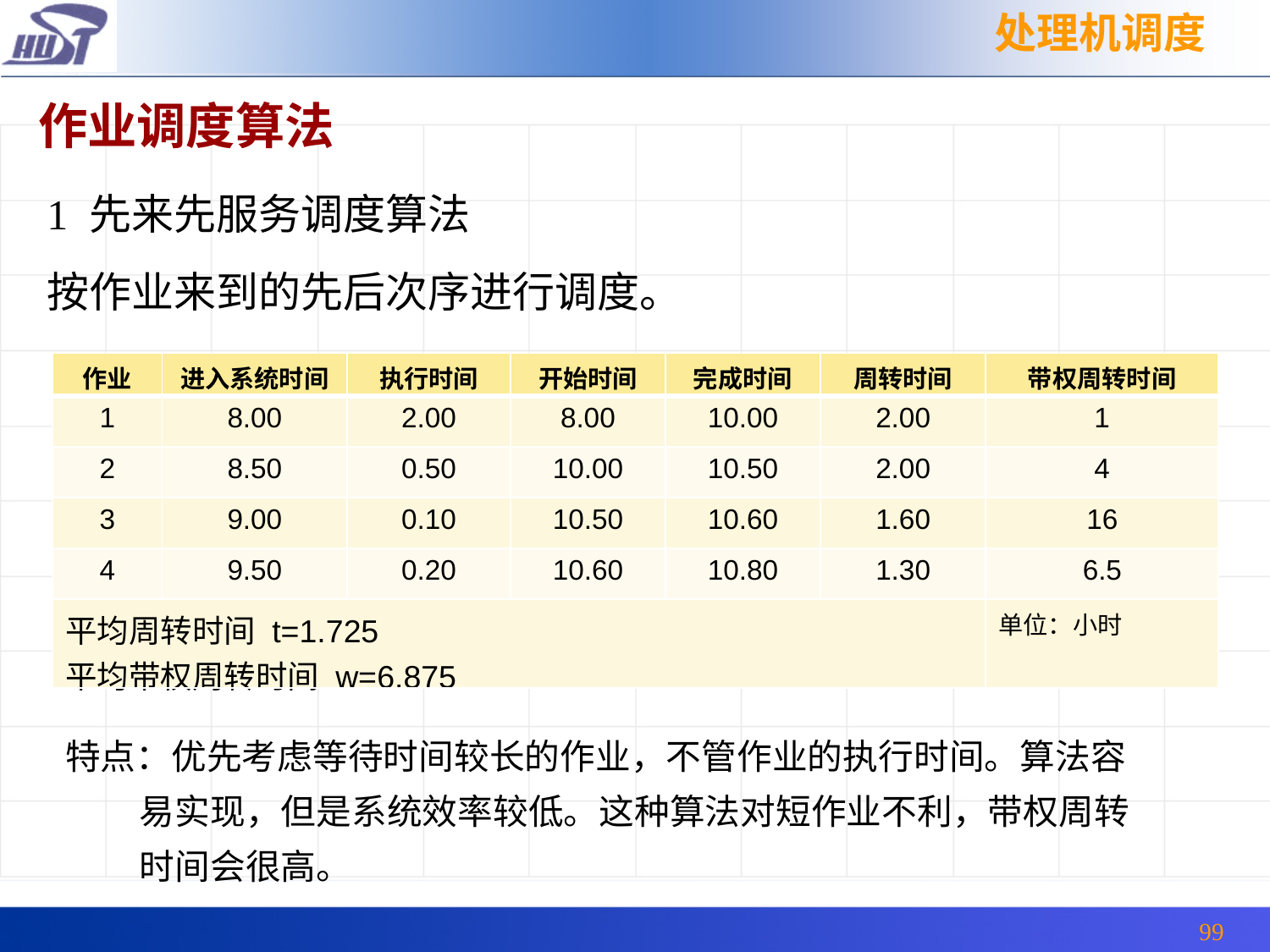

处理机调度
作业调度算法
1 先来先服务调度算法
按作业来到的先后次序进行调度。
| 作业 | 进入系统时间 | 执行时间 | 开始时间 | 完成时间 | 周转时间 | 带权周转时间 |
| --- | --- | --- | --- | --- | --- | --- |
| 1 | 8.00 | 2.00 | 8.00 | 10.00 | 2.00 | 1 |
| 2 | 8.50 | 0.50 | 10.00 | 10.50 | 2.00 | 4 |
| 3 | 9.00 | 0.10 | 10.50 | 10.60 | 1.60 | 16 |
| 4 | 9.50 | 0.20 | 10.60 | 10.80 | 1.30 | 6.5 |
| 平均周转时间 t=1.725 平均带权周转时间 w=6.875 |  |  |  |  |  | 单位：小时 |
特点：优先考虑等待时间较长的作业，不管作业的执行时间。算法容易实现，但是系统效率较低。这种算法对短作业不利，带权周转时间会很高。
99